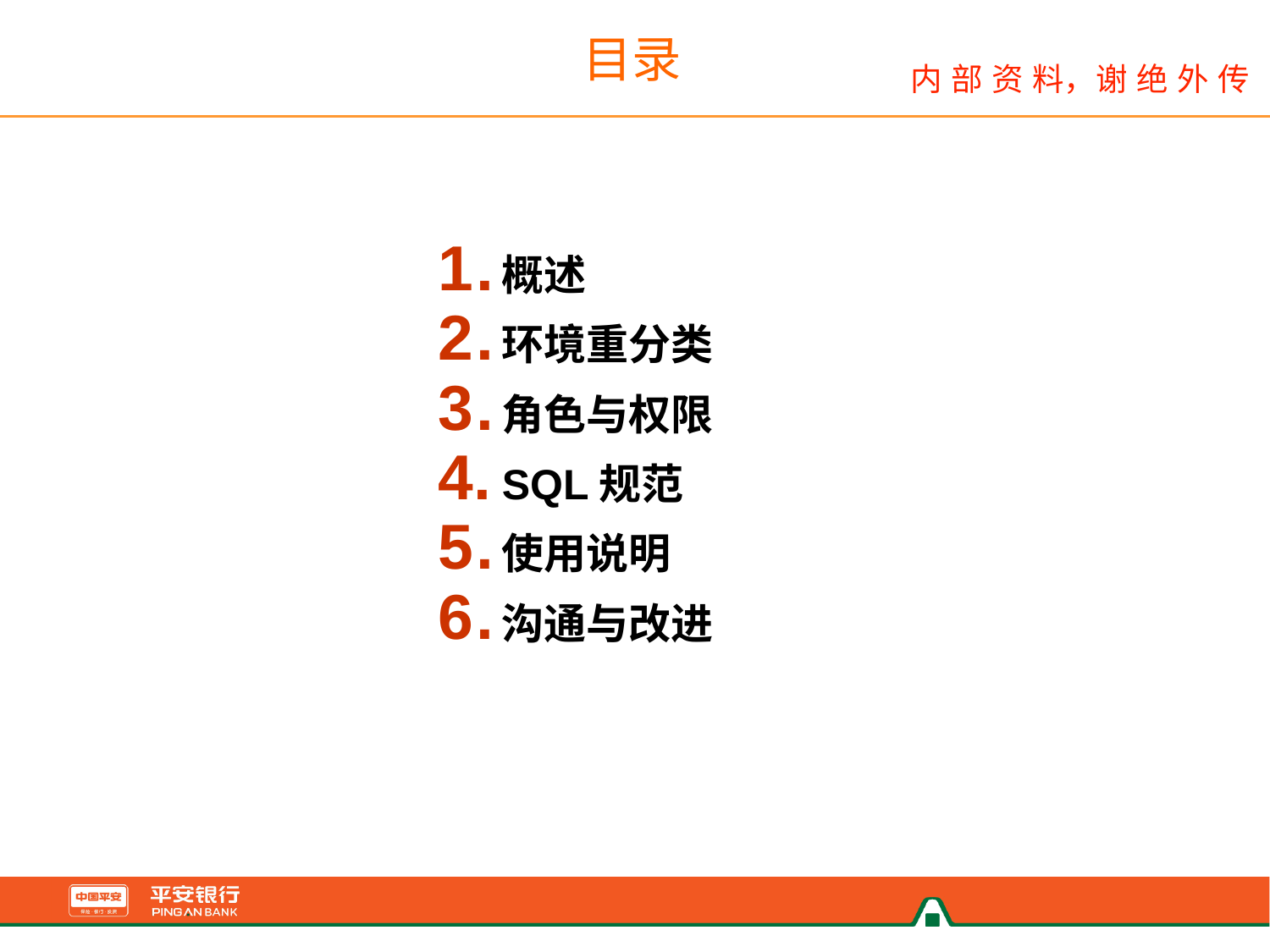

# 目录
概述
环境重分类
角色与权限
SQL规范
使用说明
沟通与改进
2